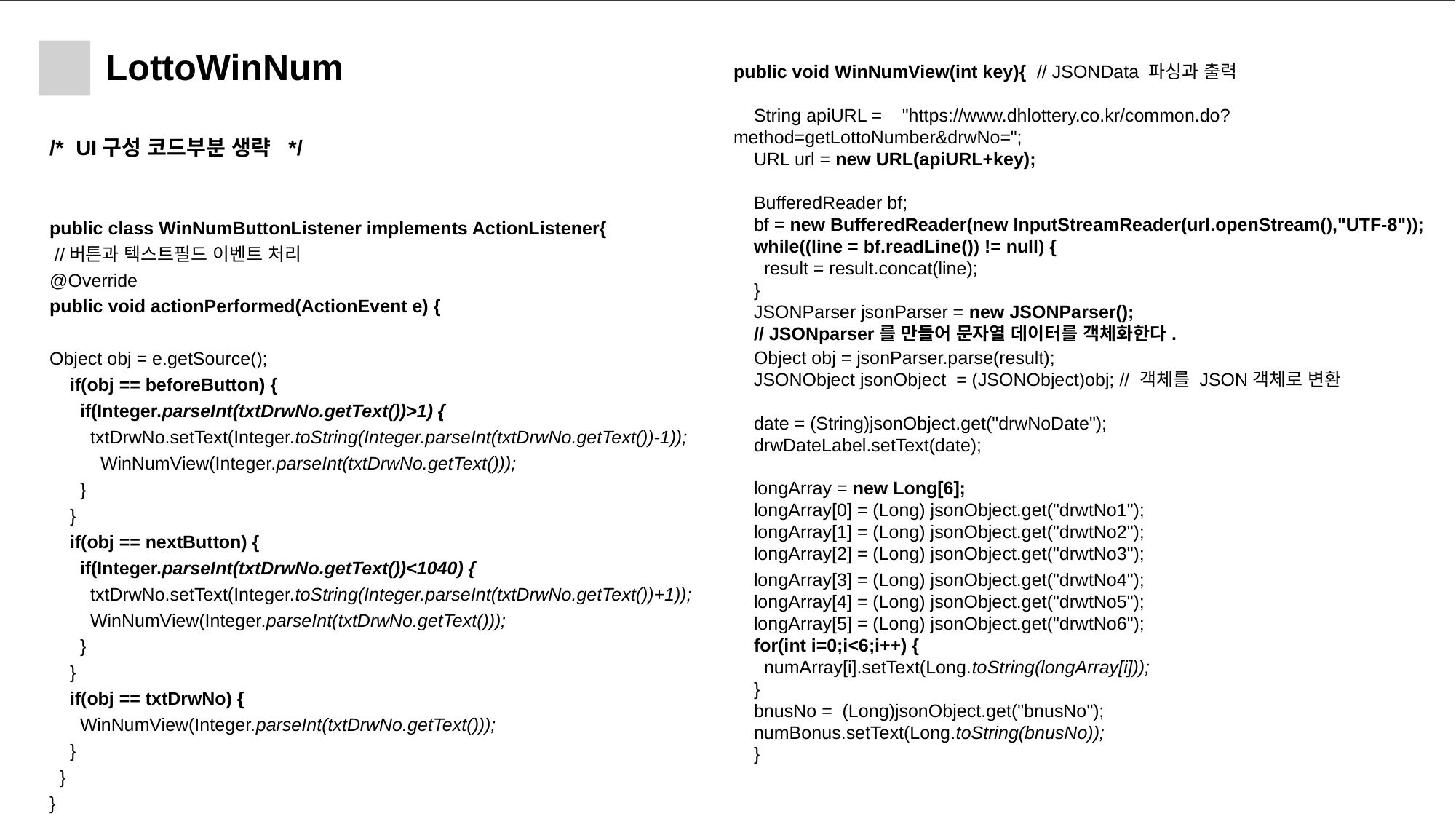

LottoWinNum

public void WinNumView(int key){  // JSONData 파싱과 출력

    String apiURL =    "https://www.dhlottery.co.kr/common.do?method=getLottoNumber&drwNo=";
    URL url = new URL(apiURL+key);

    BufferedReader bf;
    bf = new BufferedReader(new InputStreamReader(url.openStream(),"UTF-8"));
    while((line = bf.readLine()) != null) {
      result = result.concat(line);
    }
    JSONParser jsonParser = new JSONParser();
    // JSONparser를 만들어 문자열 데이터를 객체화한다.
    Object obj = jsonParser.parse(result);
    JSONObject jsonObject  = (JSONObject)obj; // 객체를 JSON객체로 변환

    date = (String)jsonObject.get("drwNoDate");
    drwDateLabel.setText(date);

    longArray = new Long[6];
    longArray[0] = (Long) jsonObject.get("drwtNo1");
    longArray[1] = (Long) jsonObject.get("drwtNo2");
    longArray[2] = (Long) jsonObject.get("drwtNo3");
    longArray[3] = (Long) jsonObject.get("drwtNo4");
    longArray[4] = (Long) jsonObject.get("drwtNo5");
    longArray[5] = (Long) jsonObject.get("drwtNo6");
    for(int i=0;i<6;i++) {
      numArray[i].setText(Long.toString(longArray[i]));
    }
    bnusNo =  (Long)jsonObject.get("bnusNo");
    numBonus.setText(Long.toString(bnusNo));
    }
/*  UI구성 코드부분 생략  */

public class WinNumButtonListener implements ActionListener{
 //버튼과 텍스트필드 이벤트 처리
@Override
public void actionPerformed(ActionEvent e) {

Object obj = e.getSource();
    if(obj == beforeButton) {
      if(Integer.parseInt(txtDrwNo.getText())>1) {
        txtDrwNo.setText(Integer.toString(Integer.parseInt(txtDrwNo.getText())-1));
          WinNumView(Integer.parseInt(txtDrwNo.getText()));
      }
    }
    if(obj == nextButton) {
      if(Integer.parseInt(txtDrwNo.getText())<1040) {
        txtDrwNo.setText(Integer.toString(Integer.parseInt(txtDrwNo.getText())+1));
        WinNumView(Integer.parseInt(txtDrwNo.getText()));
      }
    }
    if(obj == txtDrwNo) {
      WinNumView(Integer.parseInt(txtDrwNo.getText()));
    }
  }
}